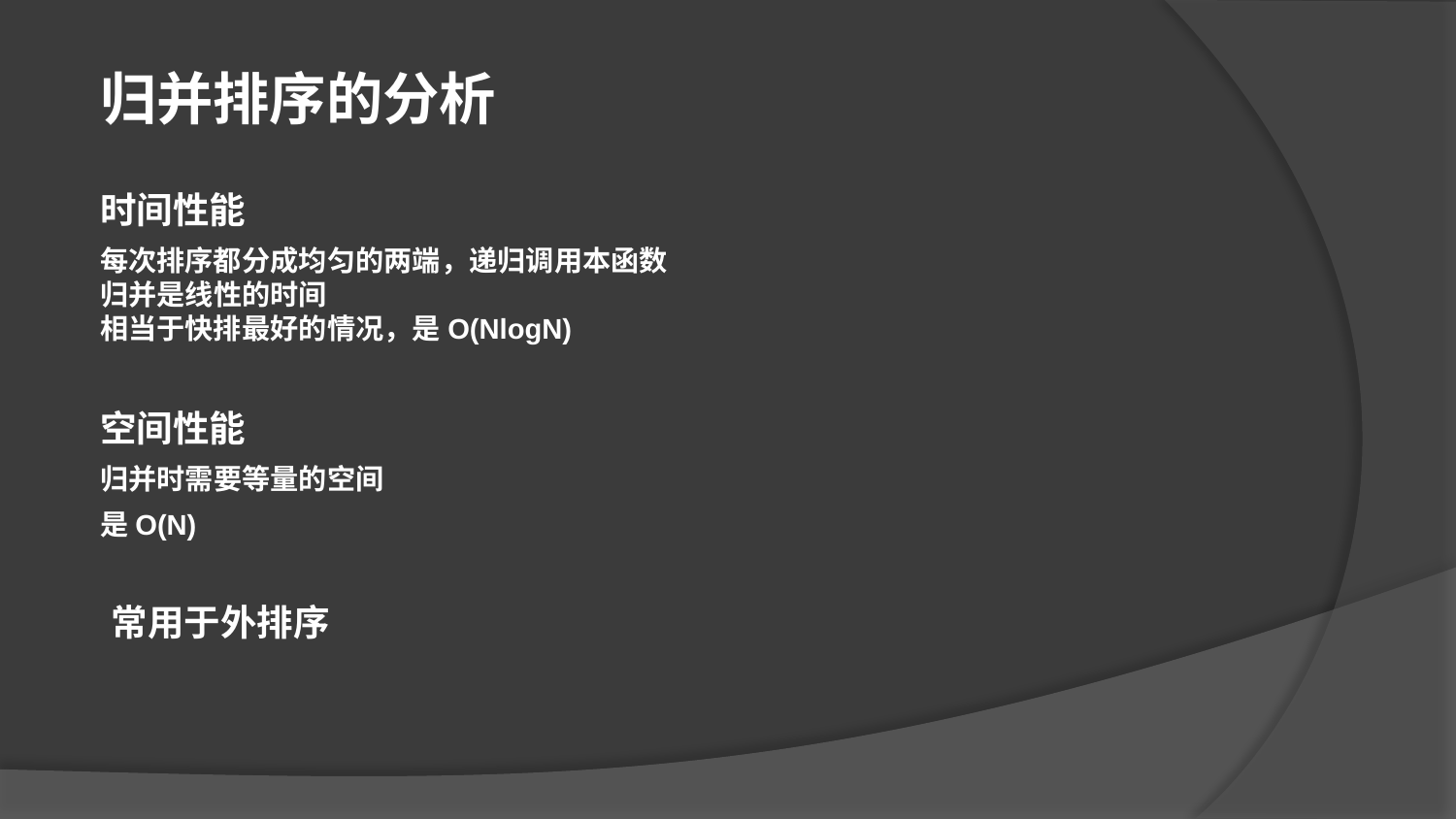

归并排序的分析
时间性能
每次排序都分成均匀的两端，递归调用本函数
归并是线性的时间
相当于快排最好的情况，是O(NlogN)
空间性能
归并时需要等量的空间
是O(N)
常用于外排序